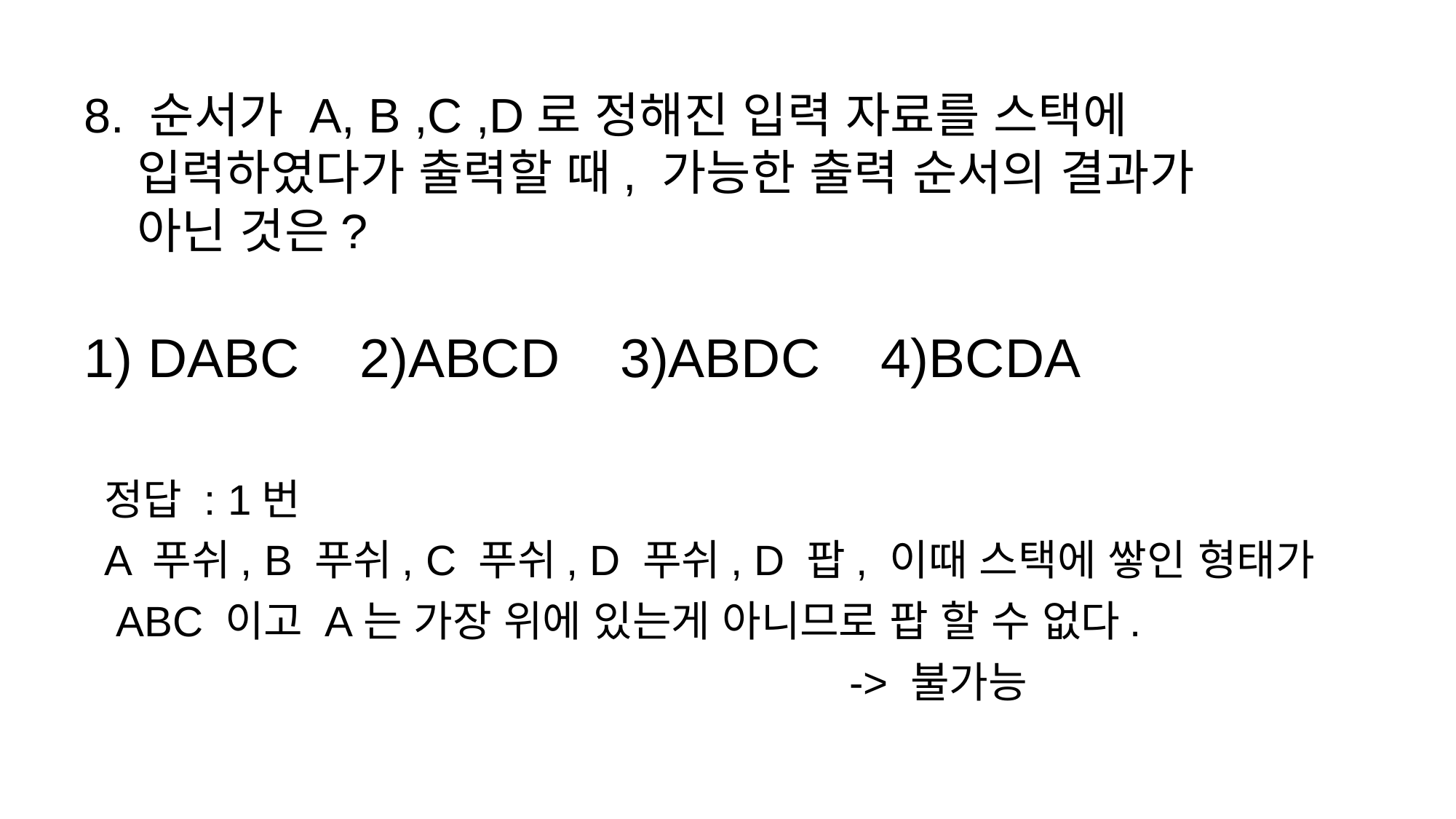

8. 순서가 A, B ,C ,D로 정해진 입력 자료를 스택에
   입력하였다가 출력할 때, 가능한 출력 순서의 결과가
   아닌 것은?
1) DABC    2)ABCD    3)ABDC    4)BCDA
정답 : 1번
A 푸쉬, B 푸쉬, C 푸쉬, D 푸쉬, D 팝, 이때 스택에 쌓인 형태가
 ABC 이고 A는 가장 위에 있는게 아니므로 팝 할 수 없다.
                                                               -> 불가능